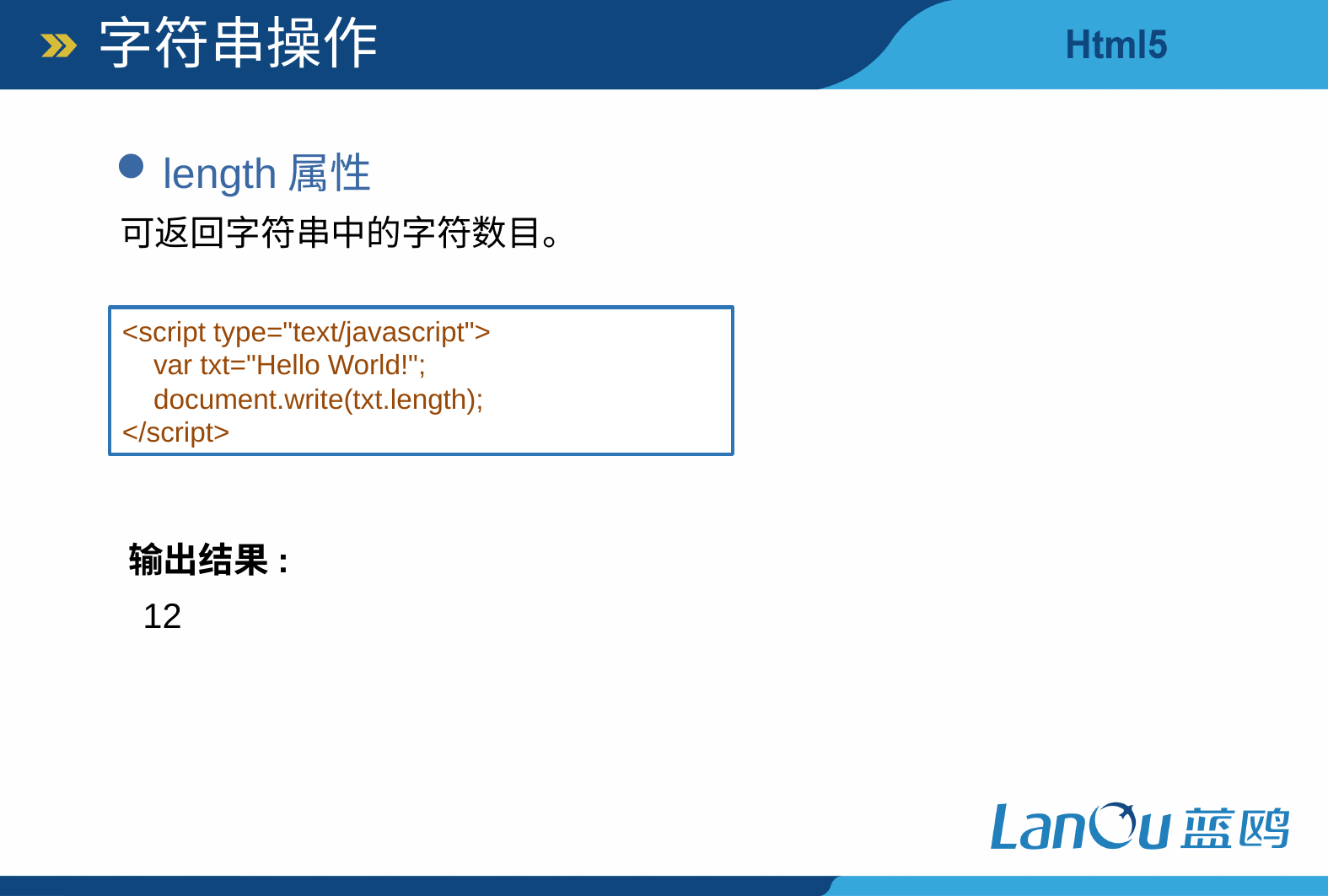

字符串操作
length属性
可返回字符串中的字符数目。
<script type="text/javascript">
    var txt="Hello World!";
    document.write(txt.length);
</script>
输出结果:
12